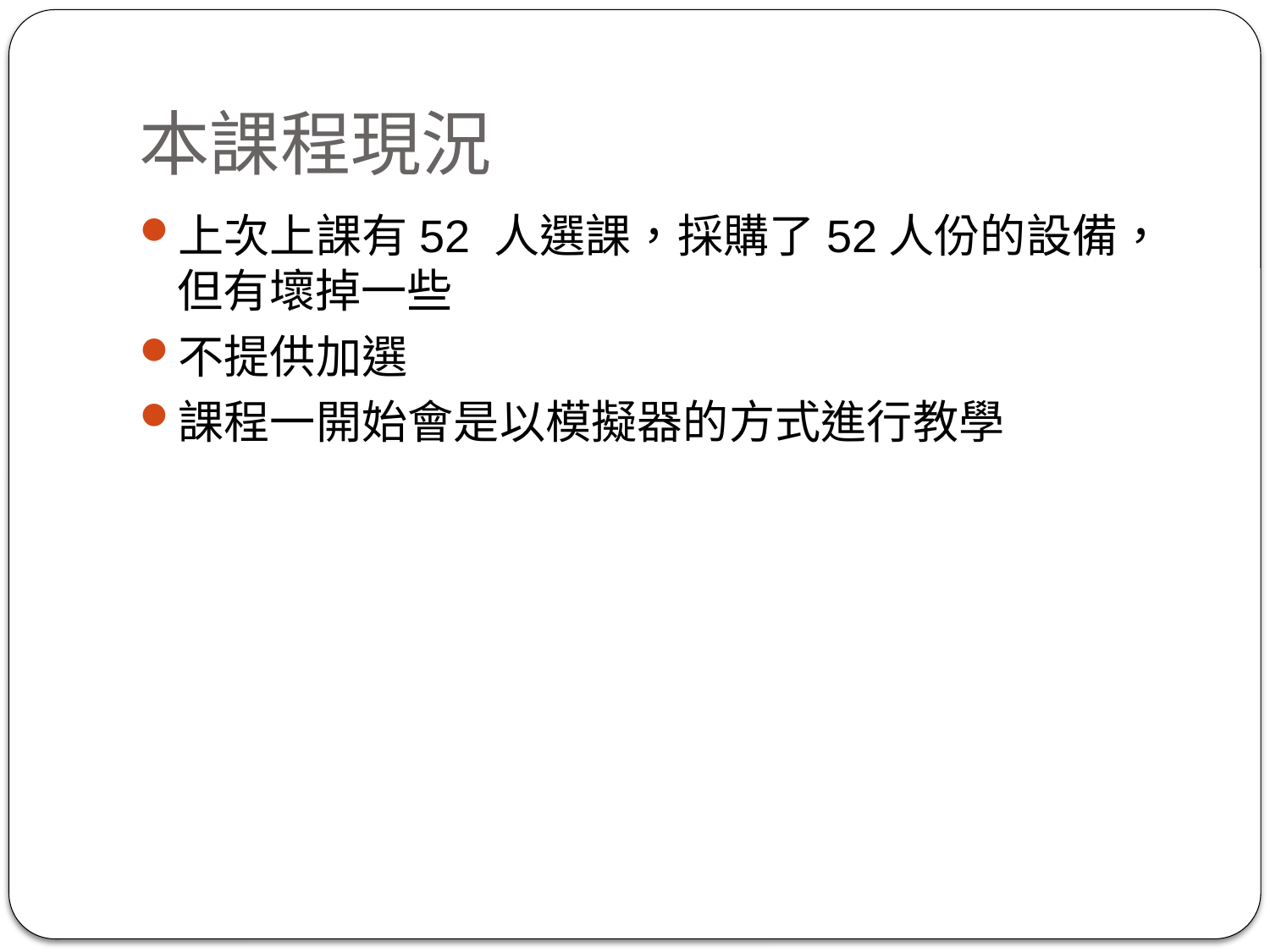

# 本課程現況
上次上課有52 人選課，採購了52人份的設備，但有壞掉一些
不提供加選
課程一開始會是以模擬器的方式進行教學